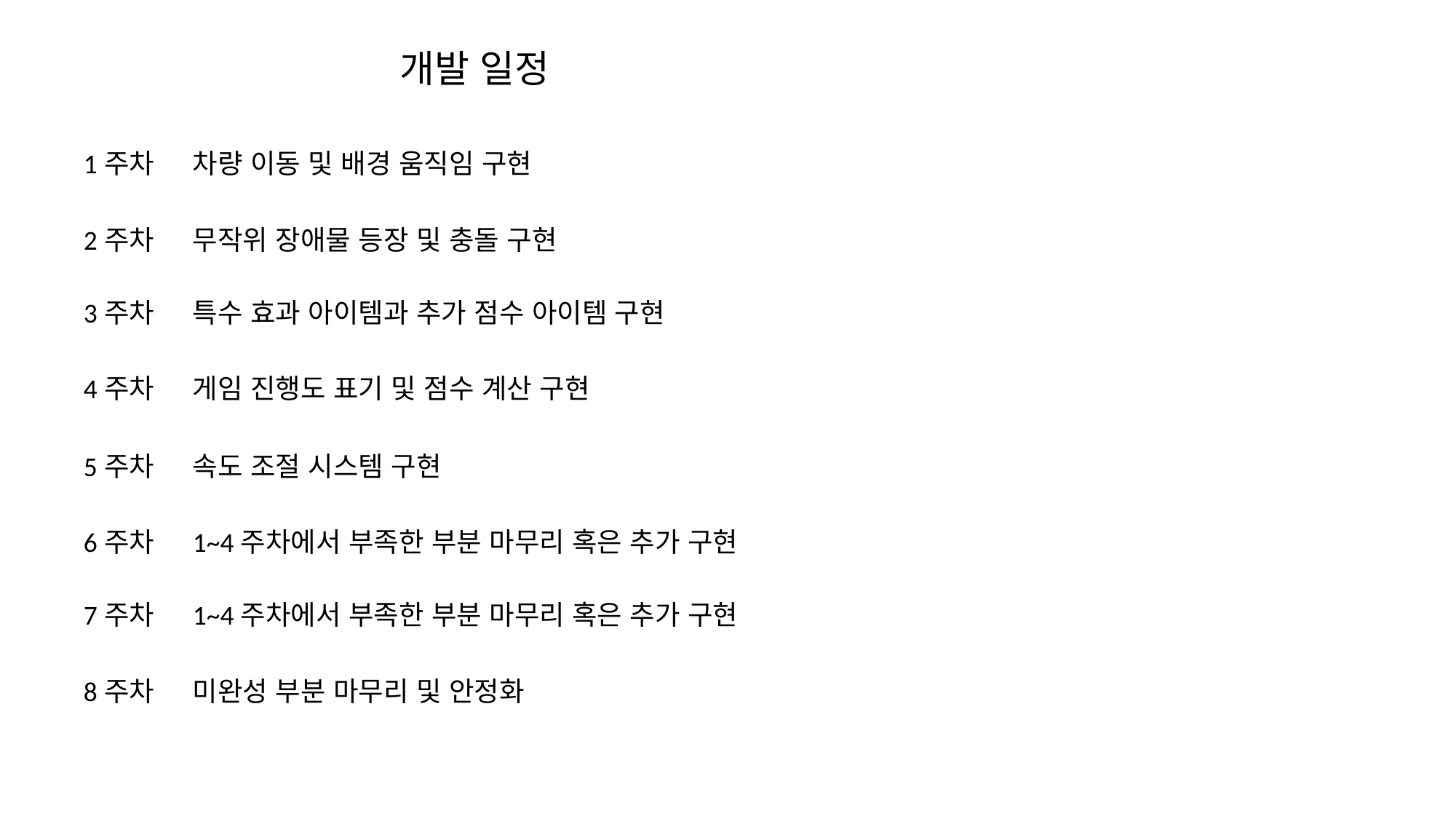

개발 일정
1주차	차량 이동 및 배경 움직임 구현
2주차	무작위 장애물 등장 및 충돌 구현
3주차	특수 효과 아이템과 추가 점수 아이템 구현
4주차	게임 진행도 표기 및 점수 계산 구현
5주차	속도 조절 시스템 구현
6주차	1~4주차에서 부족한 부분 마무리 혹은 추가 구현
7주차	1~4주차에서 부족한 부분 마무리 혹은 추가 구현
8주차	미완성 부분 마무리 및 안정화